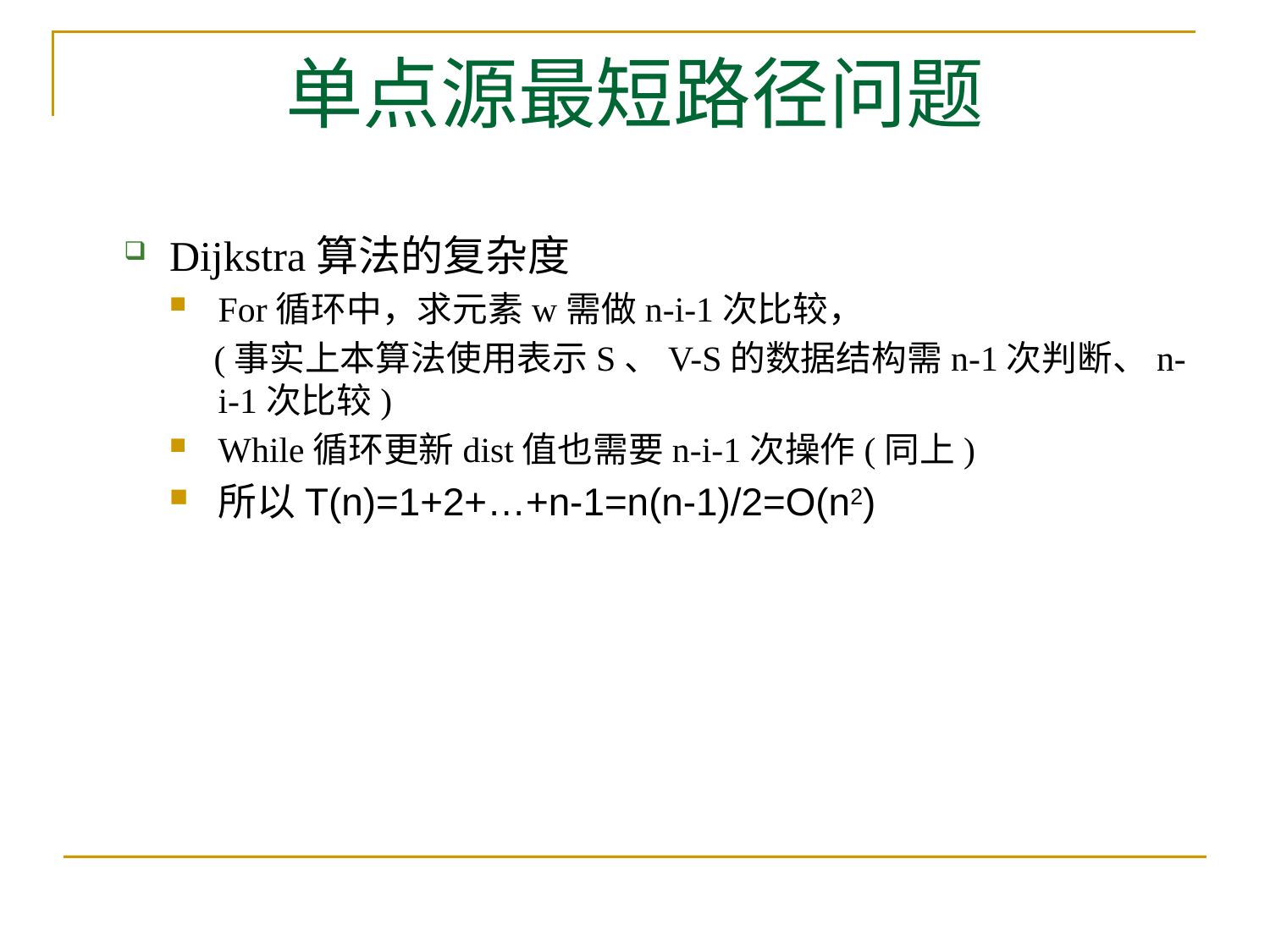

# 单点源最短路径问题
Dijkstra算法的复杂度
For循环中，求元素w需做n-i-1次比较，
     (事实上本算法使用表示S、V-S的数据结构需n-1次判断、n-i-1次比较)
While循环更新dist值也需要n-i-1次操作(同上)
所以T(n)=1+2+…+n-1=n(n-1)/2=O(n2)